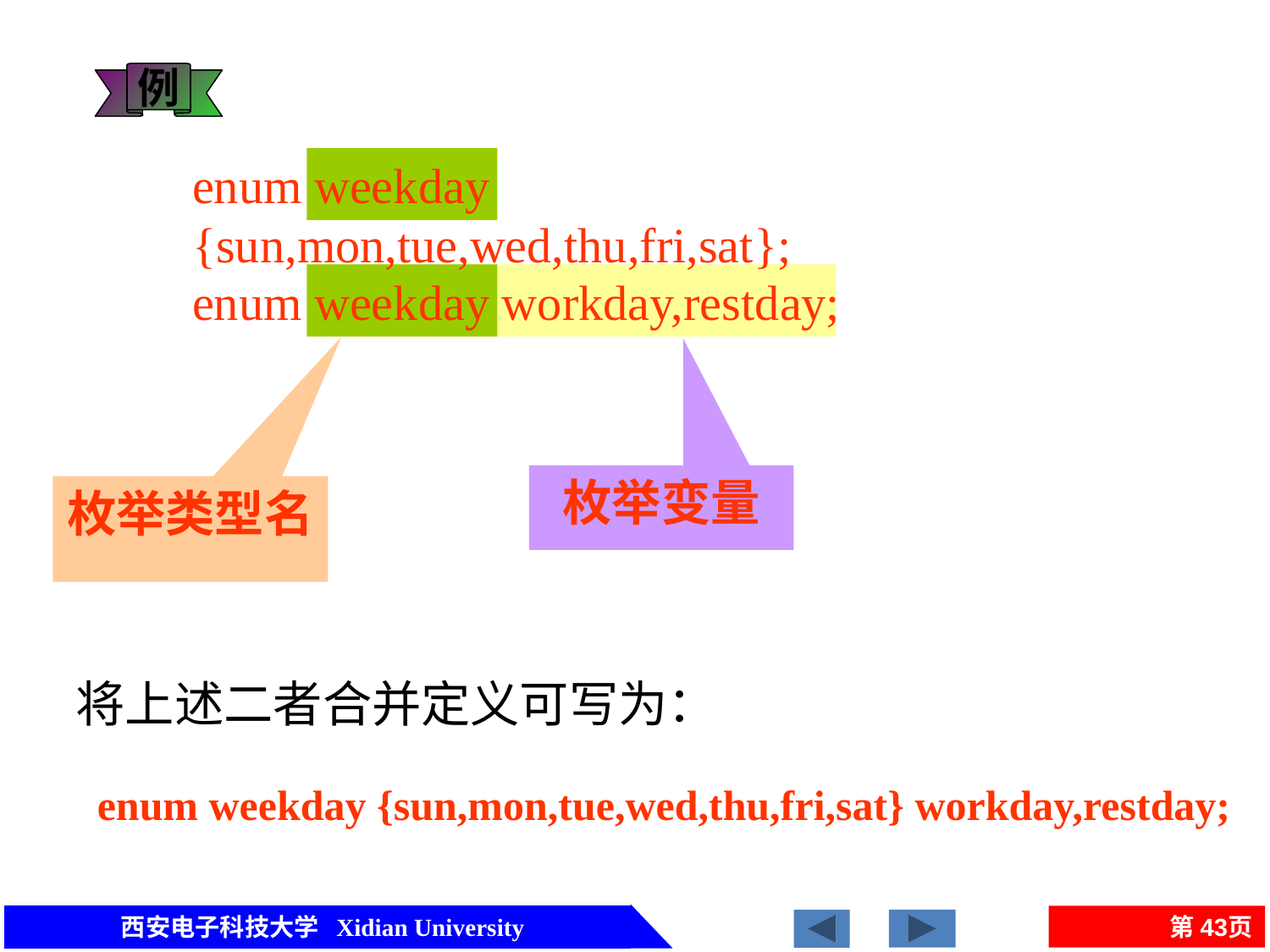

例

枚举类型名
enum weekday {sun,mon,tue,wed,thu,fri,sat};
enum weekday workday,restday;

枚举变量
将上述二者合并定义可写为：
enum weekday {sun,mon,tue,wed,thu,fri,sat} workday,restday;